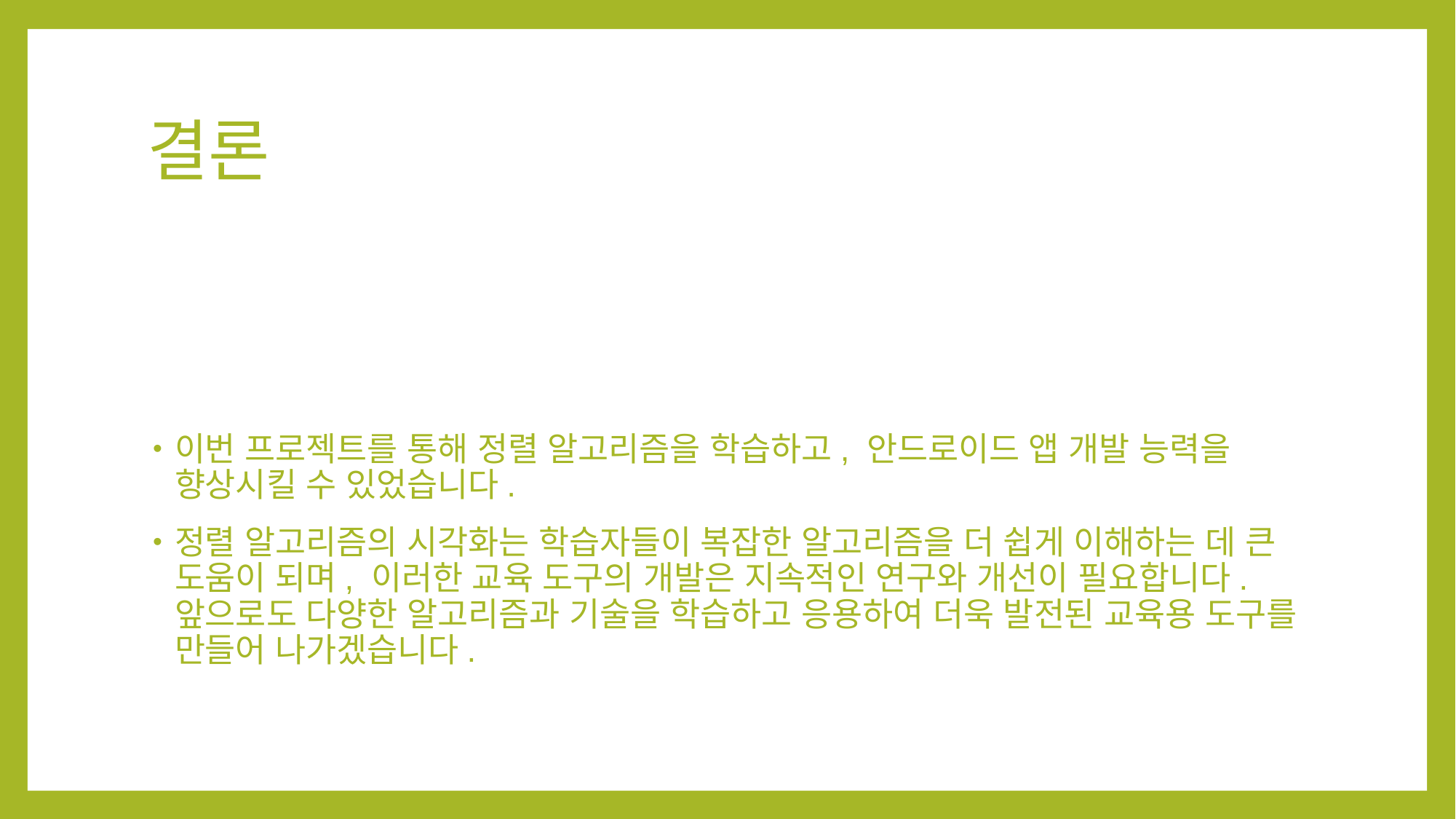

# 결론
이번 프로젝트를 통해 정렬 알고리즘을 학습하고, 안드로이드 앱 개발 능력을 향상시킬 수 있었습니다.
정렬 알고리즘의 시각화는 학습자들이 복잡한 알고리즘을 더 쉽게 이해하는 데 큰 도움이 되며, 이러한 교육 도구의 개발은 지속적인 연구와 개선이 필요합니다. 앞으로도 다양한 알고리즘과 기술을 학습하고 응용하여 더욱 발전된 교육용 도구를 만들어 나가겠습니다.